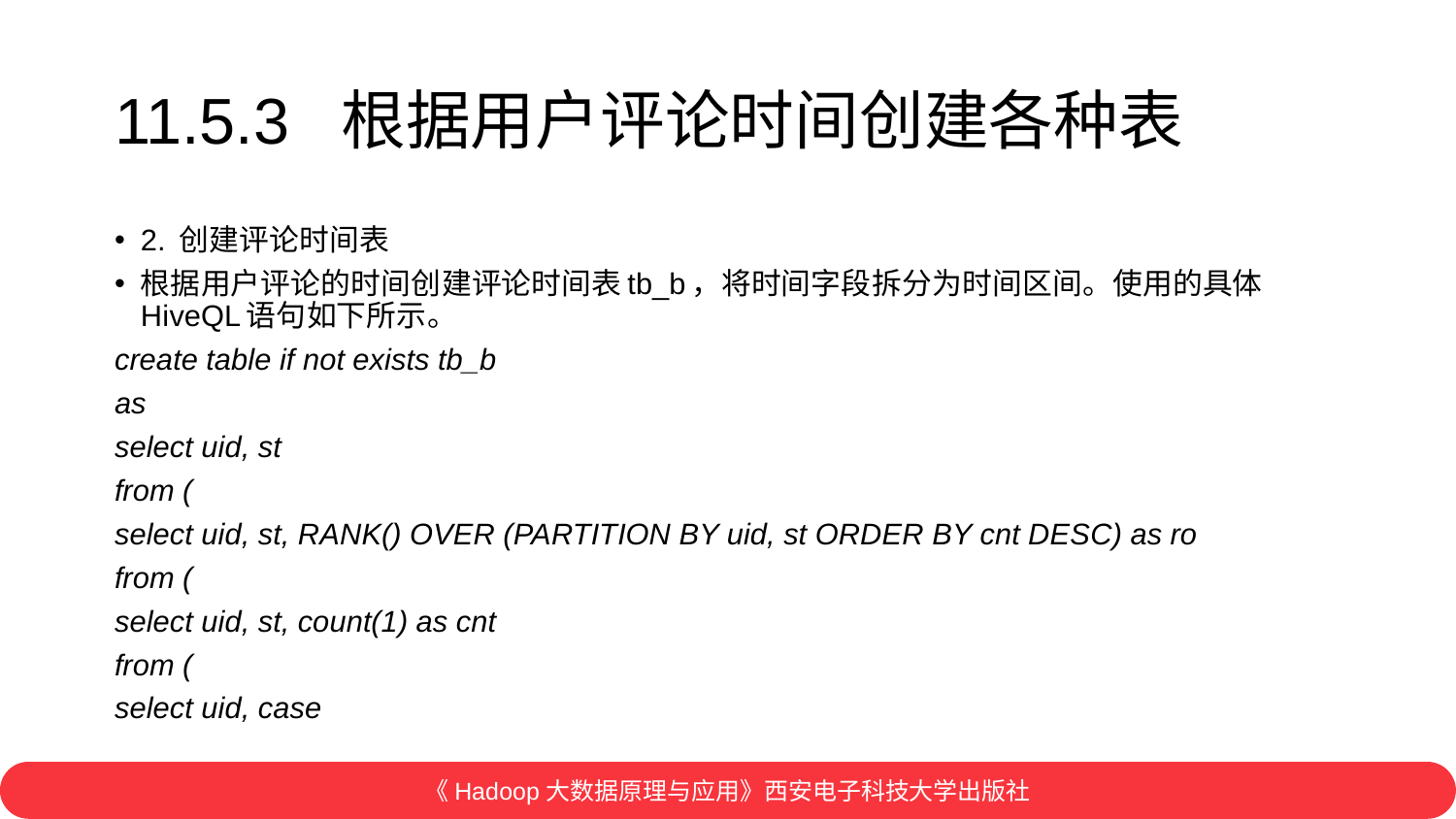

# 11.5.3  根据用户评论时间创建各种表
2. 创建评论时间表
根据用户评论的时间创建评论时间表tb_b，将时间字段拆分为时间区间。使用的具体HiveQL语句如下所示。
create table if not exists tb_b
as
select uid, st
from (
select uid, st, RANK() OVER (PARTITION BY uid, st ORDER BY cnt DESC) as ro
from (
select uid, st, count(1) as cnt
from (
select uid, case